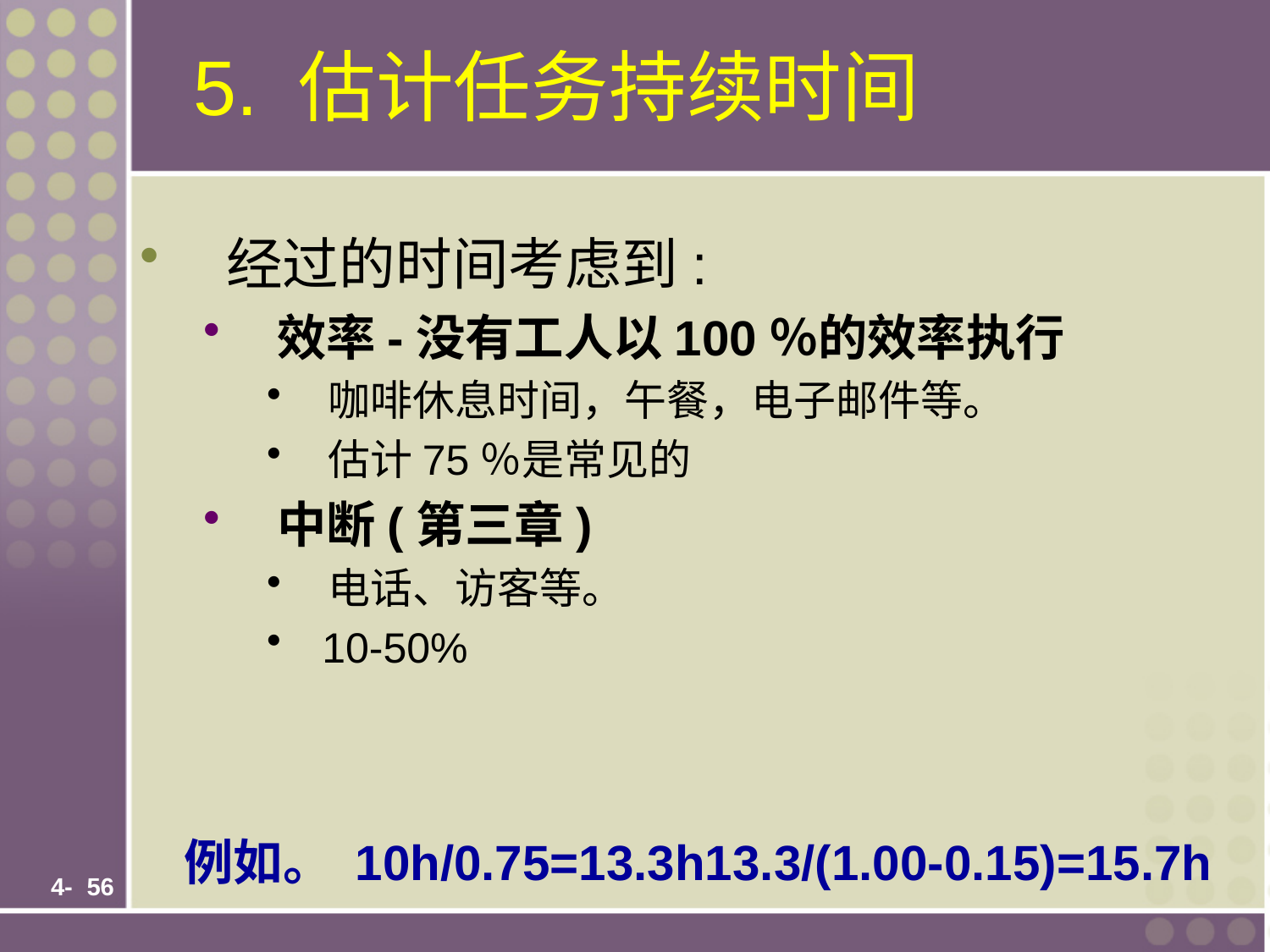

# 5. 估计任务持续时间
  经过的时间考虑到:
  效率-没有工人以100％的效率执行
  咖啡休息时间，午餐，电子邮件等。
  估计75％是常见的
  中断(第三章)
  电话、访客等。
  10-50%
  例如。 10h/0.75=13.3h13.3/(1.00-0.15)=15.7h
  4-  56